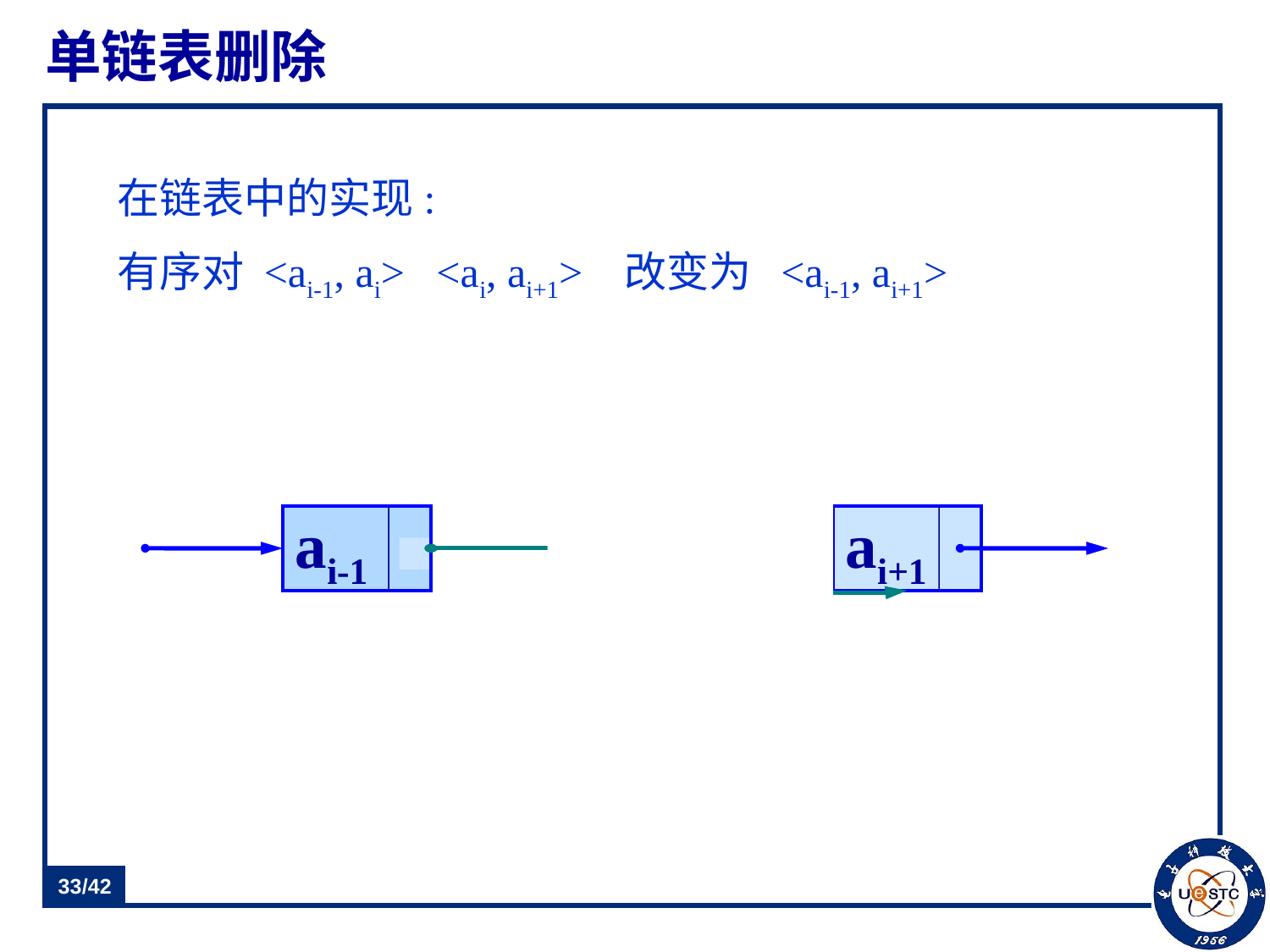

# 单链表删除
在链表中的实现:
有序对 <ai-1, ai>   <ai, ai+1>   改变为  <ai-1, ai+1>

ai-1

ai-1

ai

ai+1

33/42